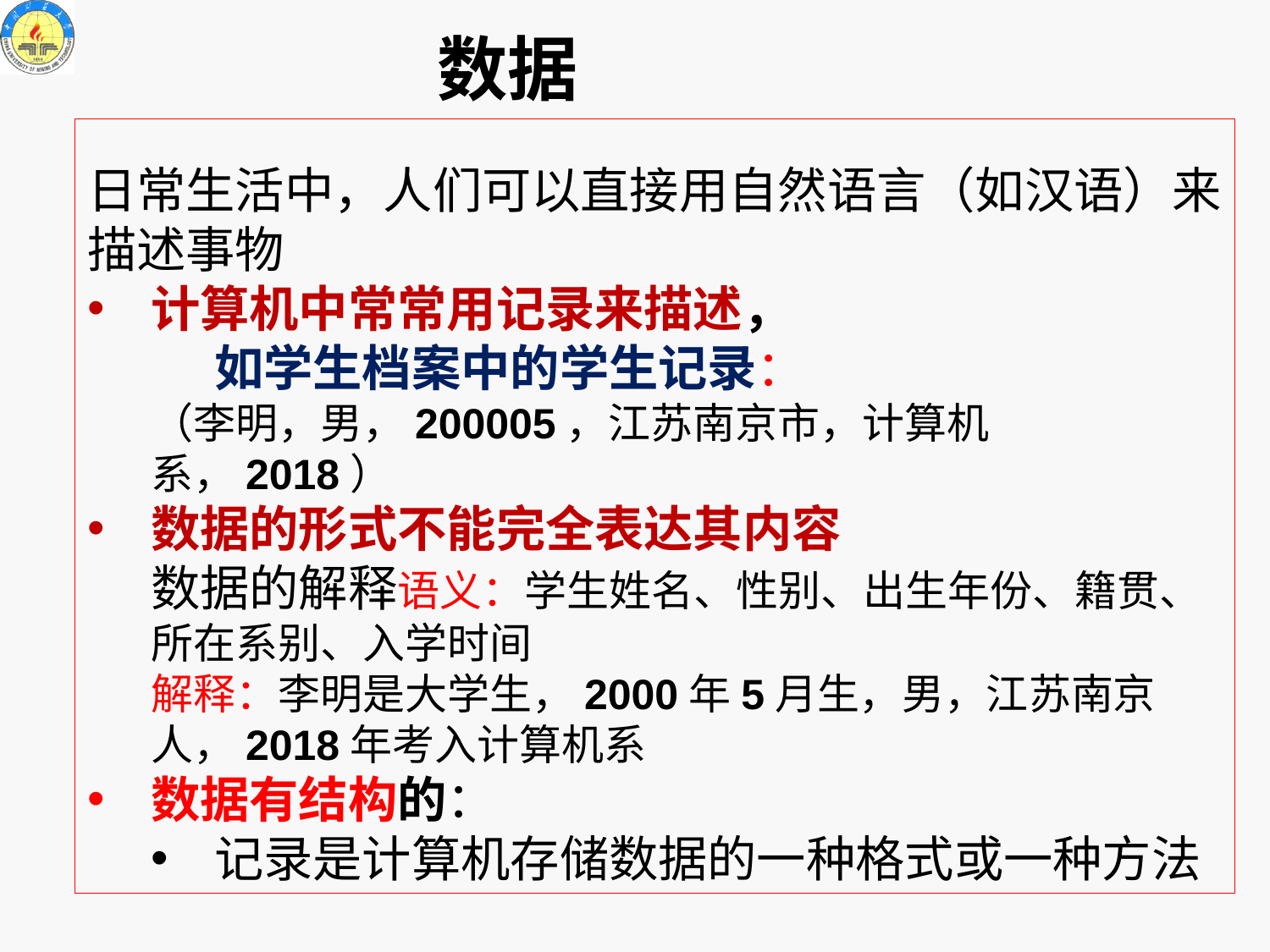

数据

日常生活中，人们可以直接用自然语言（如汉语）来描述事物
计算机中常常用记录来描述，
	如学生档案中的学生记录：
（李明，男，200005，江苏南京市，计算机系，2018）
数据的形式不能完全表达其内容
数据的解释语义：学生姓名、性别、出生年份、籍贯、所在系别、入学时间
解释：李明是大学生，2000年5月生，男，江苏南京人，2018年考入计算机系
数据有结构的：
记录是计算机存储数据的一种格式或一种方法